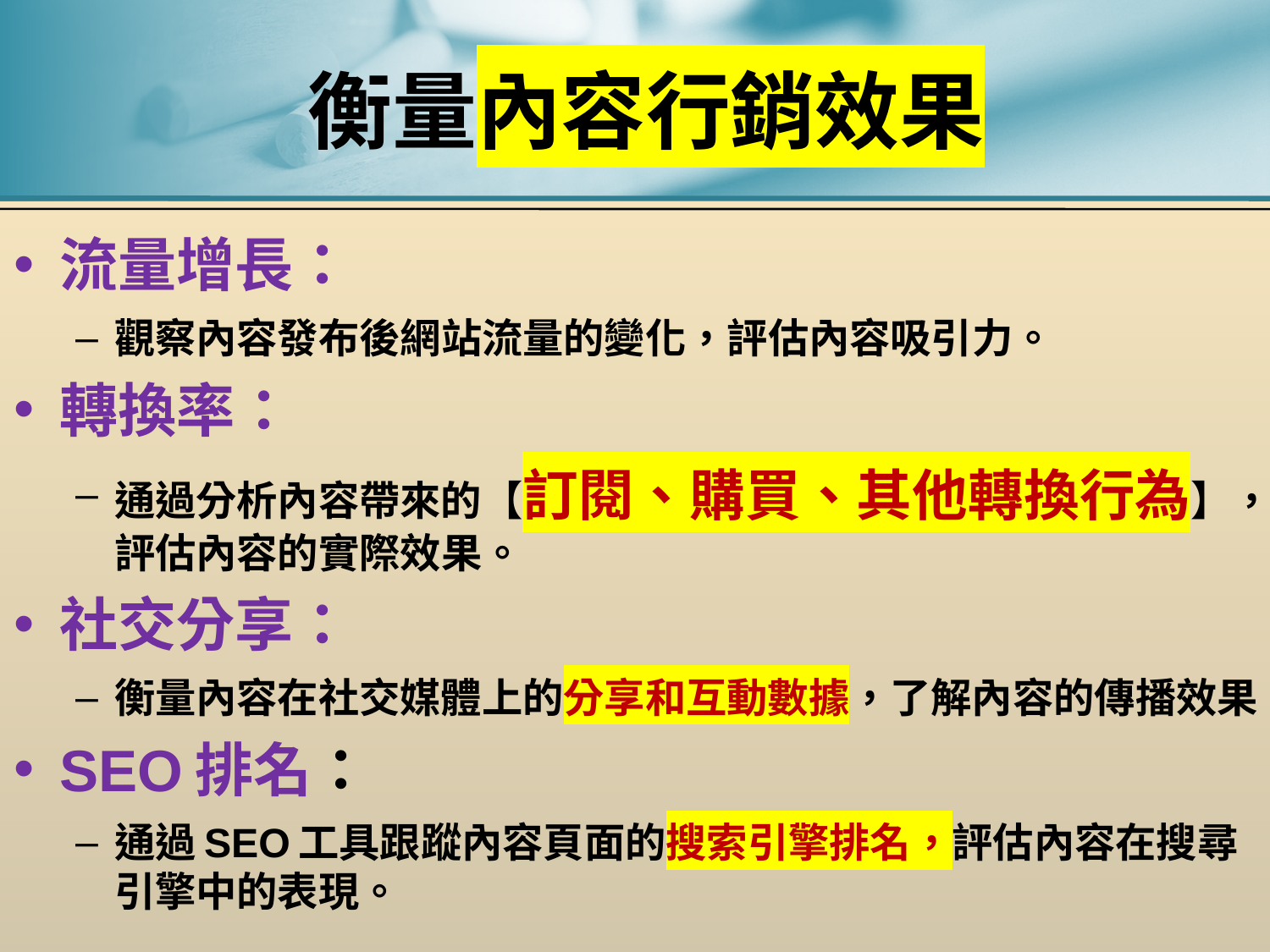

# 衡量內容行銷效果
流量增長：
觀察內容發布後網站流量的變化，評估內容吸引力。
轉換率：
通過分析內容帶來的【訂閱、購買、其他轉換行為】，評估內容的實際效果。
社交分享：
衡量內容在社交媒體上的分享和互動數據，了解內容的傳播效果。
SEO排名：
通過SEO工具跟蹤內容頁面的搜索引擎排名，評估內容在搜尋引擎中的表現。